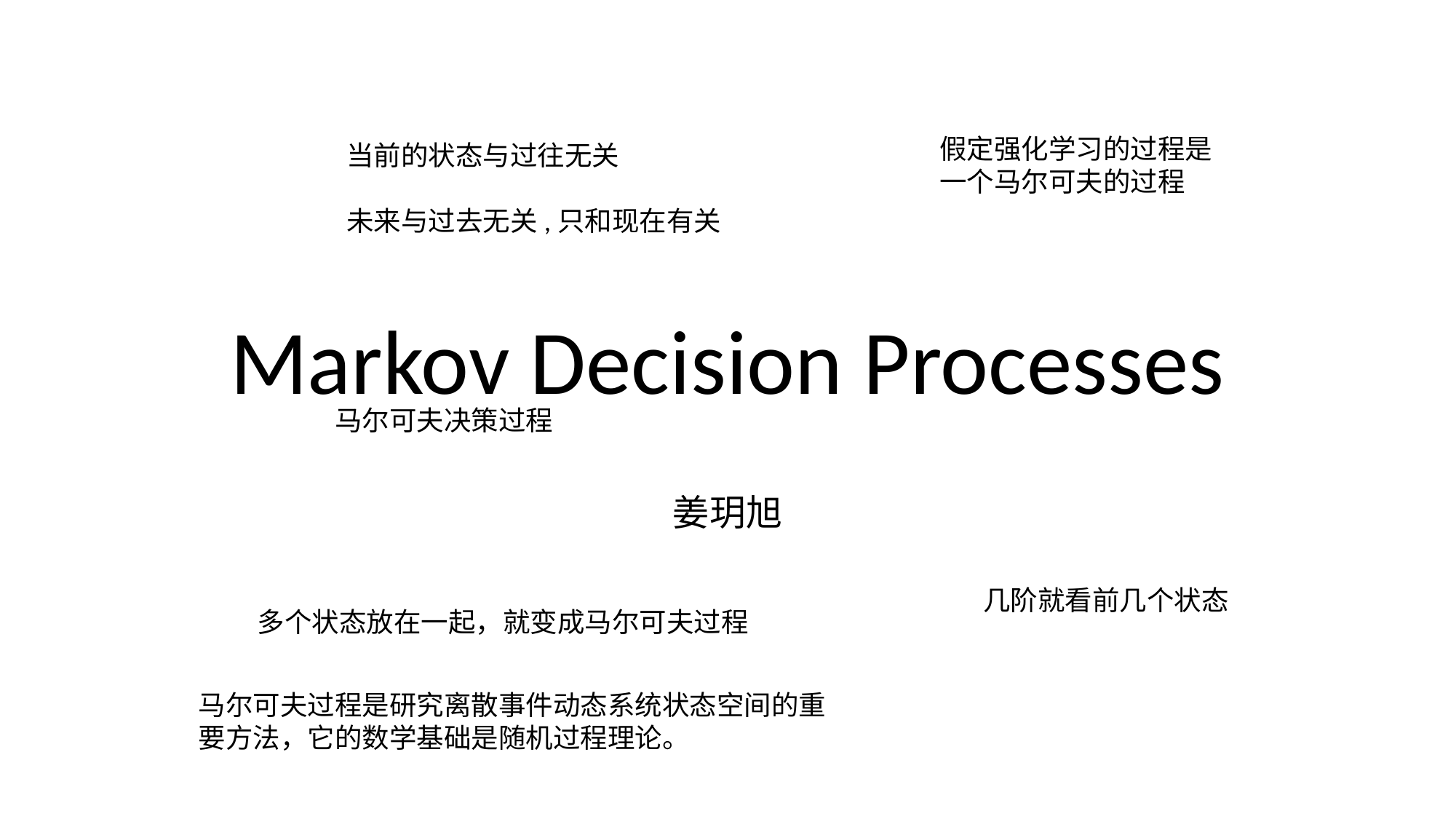

假定强化学习的过程是一个马尔可夫的过程
当前的状态与过往无关

未来与过去无关,只和现在有关
# Markov Decision Processes
马尔可夫决策过程

姜玥旭
几阶就看前几个状态
多个状态放在一起，就变成马尔可夫过程
马尔可夫过程是研究离散事件动态系统状态空间的重要方法，它的数学基础是随机过程理论。